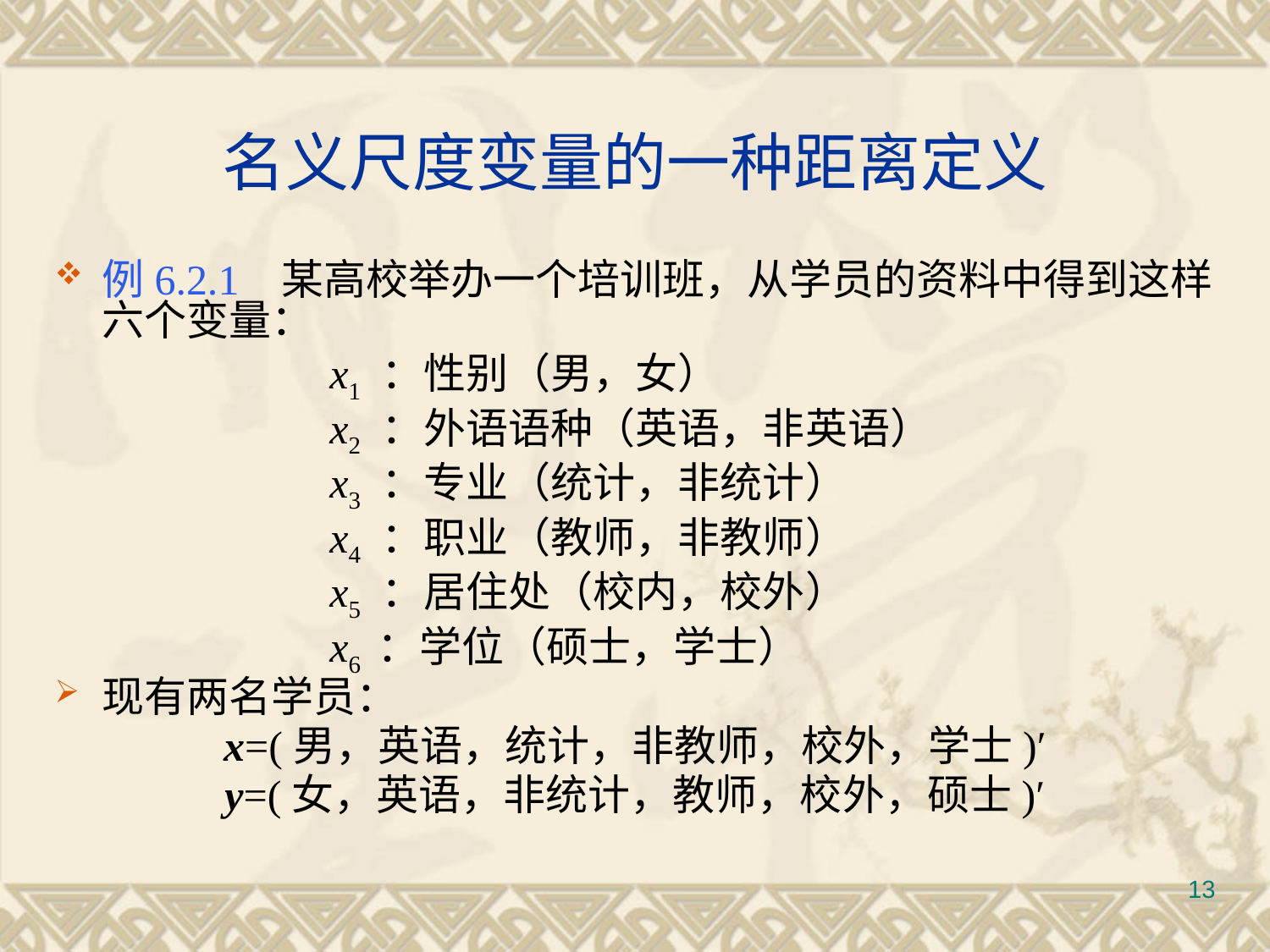

# 名义尺度变量的一种距离定义
例6.2.1   某高校举办一个培训班，从学员的资料中得到这样六个变量：
		  x1 ：性别（男，女）
		  x2 ：外语语种（英语，非英语）
	 	  x3 ：专业（统计，非统计）
		  x4 ：职业（教师，非教师）
		  x5 ：居住处（校内，校外）
		  x6 ：学位（硕士，学士）
现有两名学员：
x=(男，英语，统计，非教师，校外，学士)′
y=(女，英语，非统计，教师，校外，硕士)′
13